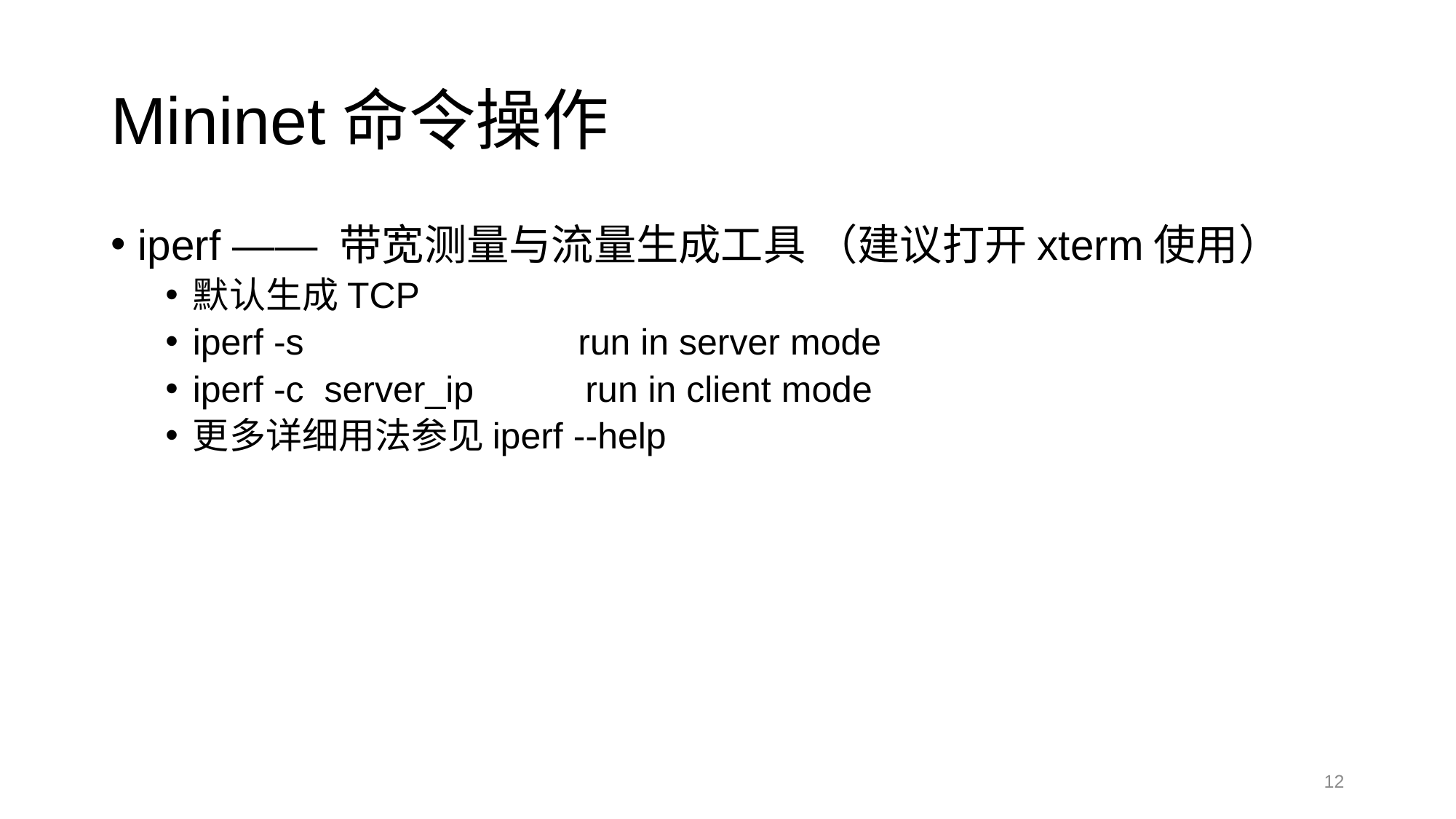

# Mininet命令操作
iperf —— 带宽测量与流量生成工具 （建议打开xterm使用）
默认生成TCP
iperf -s                           run in server mode
iperf -c  server_ip           run in client mode
更多详细用法参见iperf --help
12